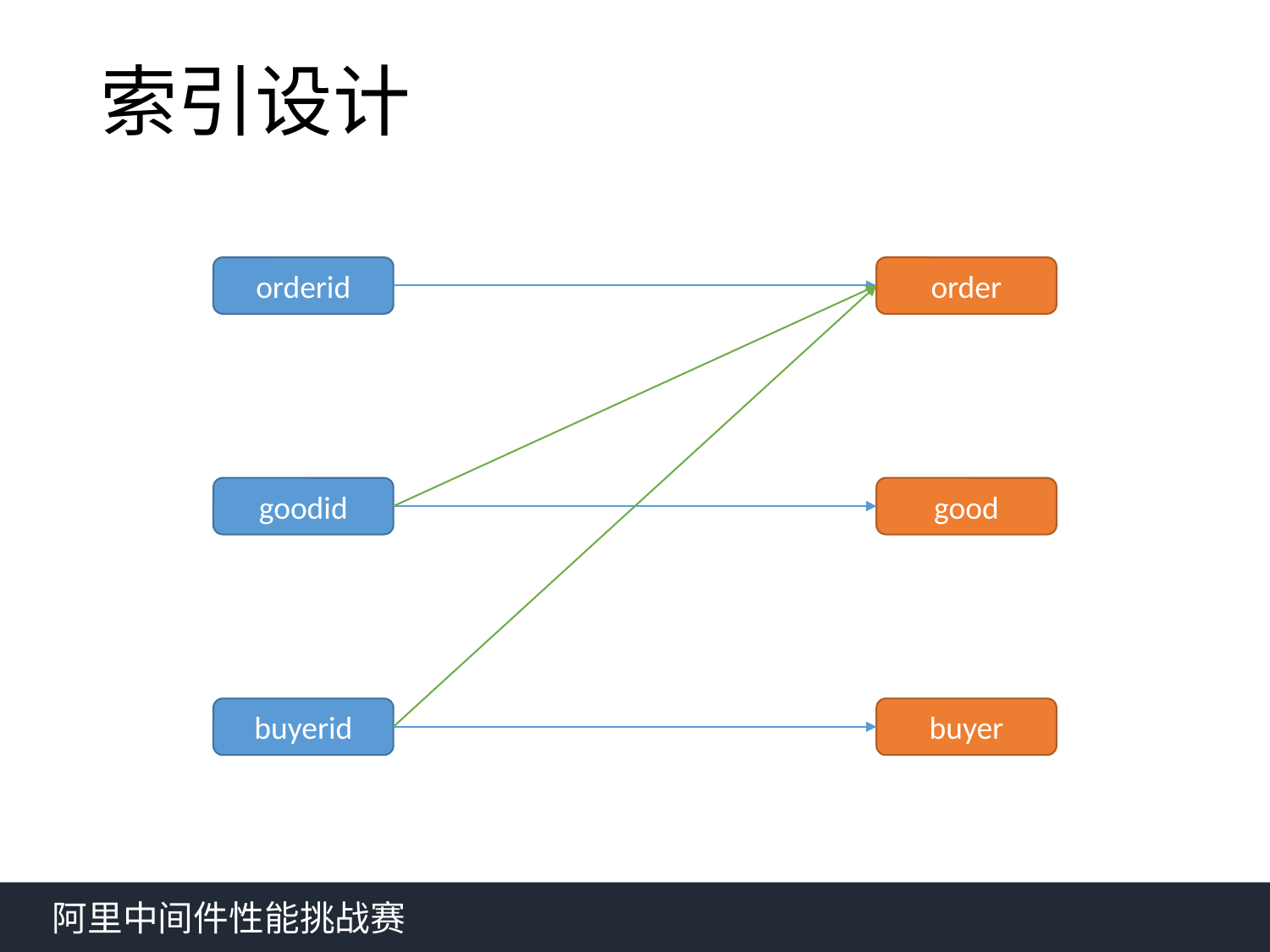

# 索引设计
orderid
order
goodid
good
buyerid
buyer